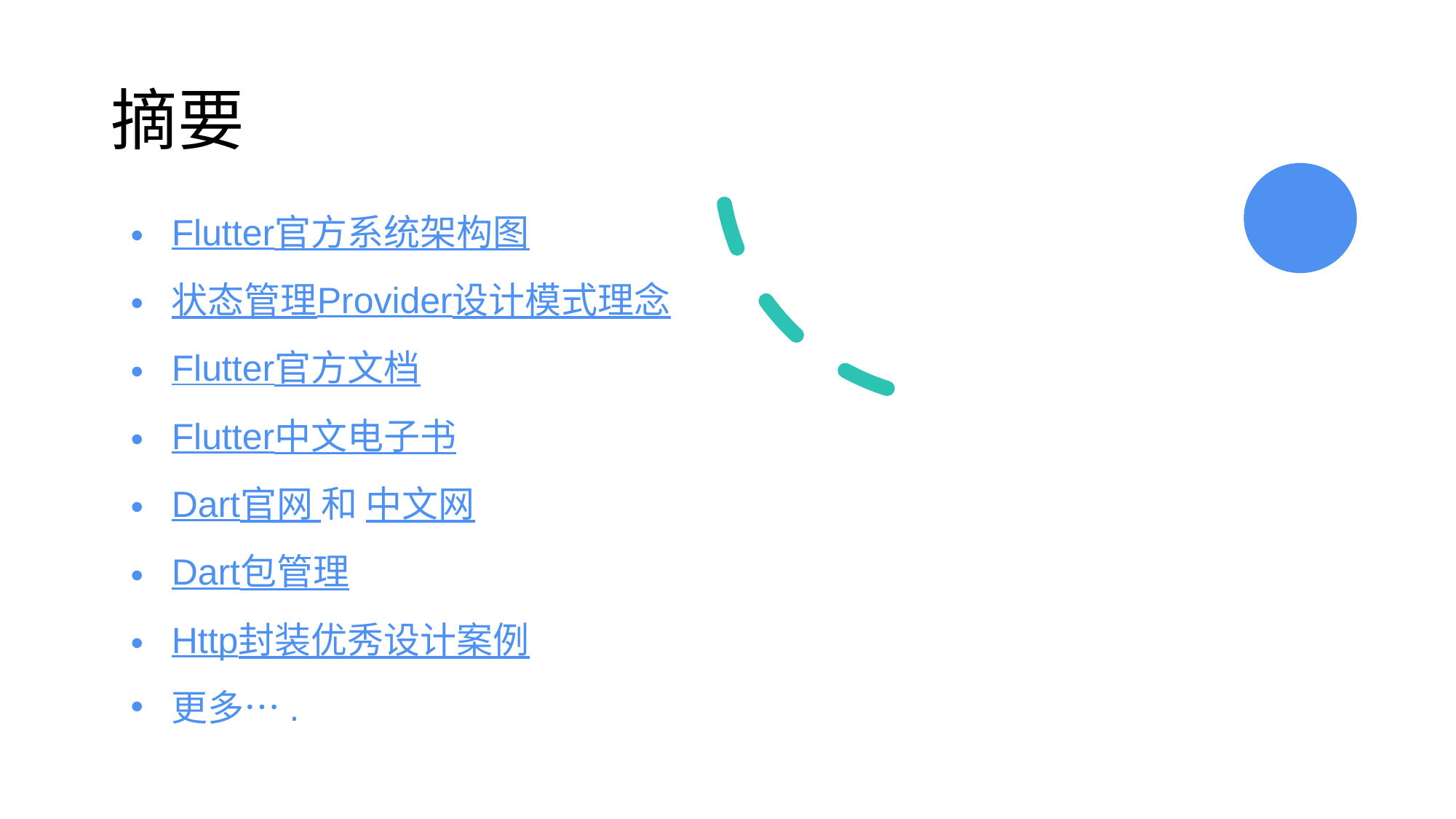

# 摘要
Flutter官方系统架构图
状态管理Provider设计模式理念
Flutter官方文档
Flutter中文电子书
Dart官网 和 中文网
Dart包管理
Http封装优秀设计案例
更多….